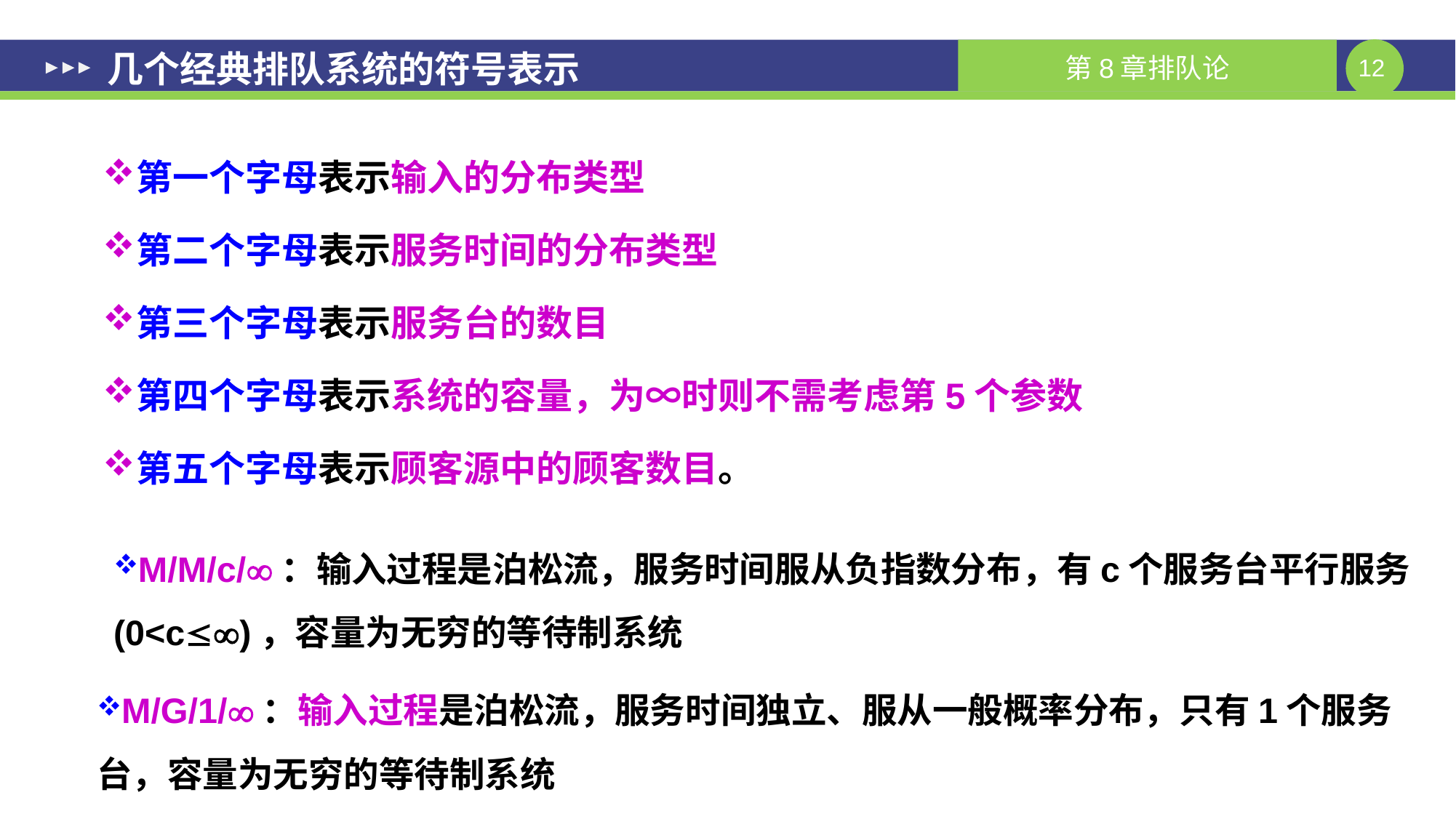

# 几个经典排队系统的符号表示
第一个字母表示输入的分布类型
第二个字母表示服务时间的分布类型
第三个字母表示服务台的数目
第四个字母表示系统的容量，为∞时则不需考虑第5个参数
第五个字母表示顾客源中的顾客数目。
M/M/c/∞：输入过程是泊松流，服务时间服从负指数分布，有c个服务台平行服务(0<c≤∞)，容量为无穷的等待制系统
M/G/1/∞：输入过程是泊松流，服务时间独立、服从一般概率分布，只有1个服务台，容量为无穷的等待制系统